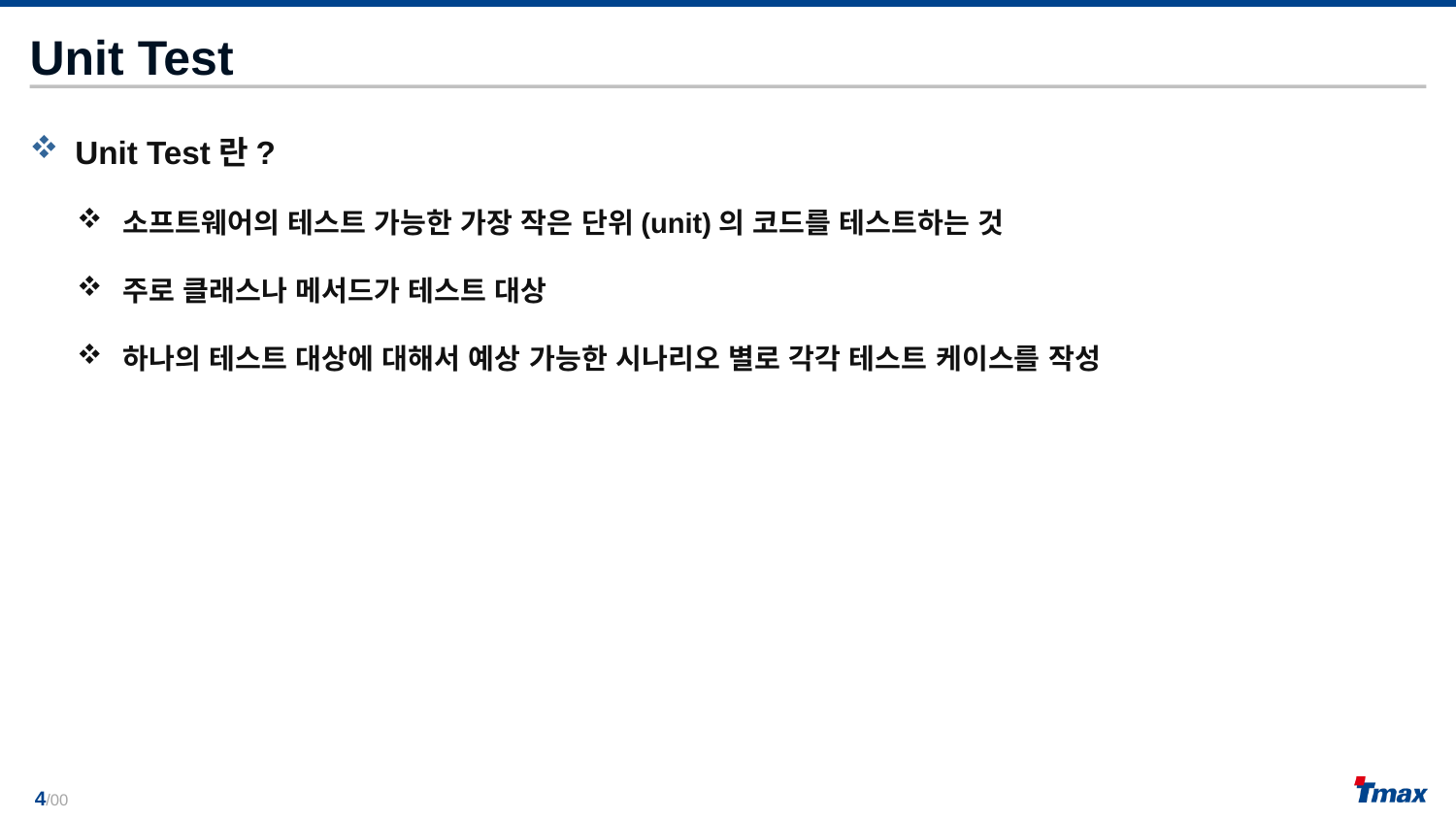

# Unit Test
Unit Test란?
소프트웨어의 테스트 가능한 가장 작은 단위(unit)의 코드를 테스트하는 것
주로 클래스나 메서드가 테스트 대상
하나의 테스트 대상에 대해서 예상 가능한 시나리오 별로 각각 테스트 케이스를 작성